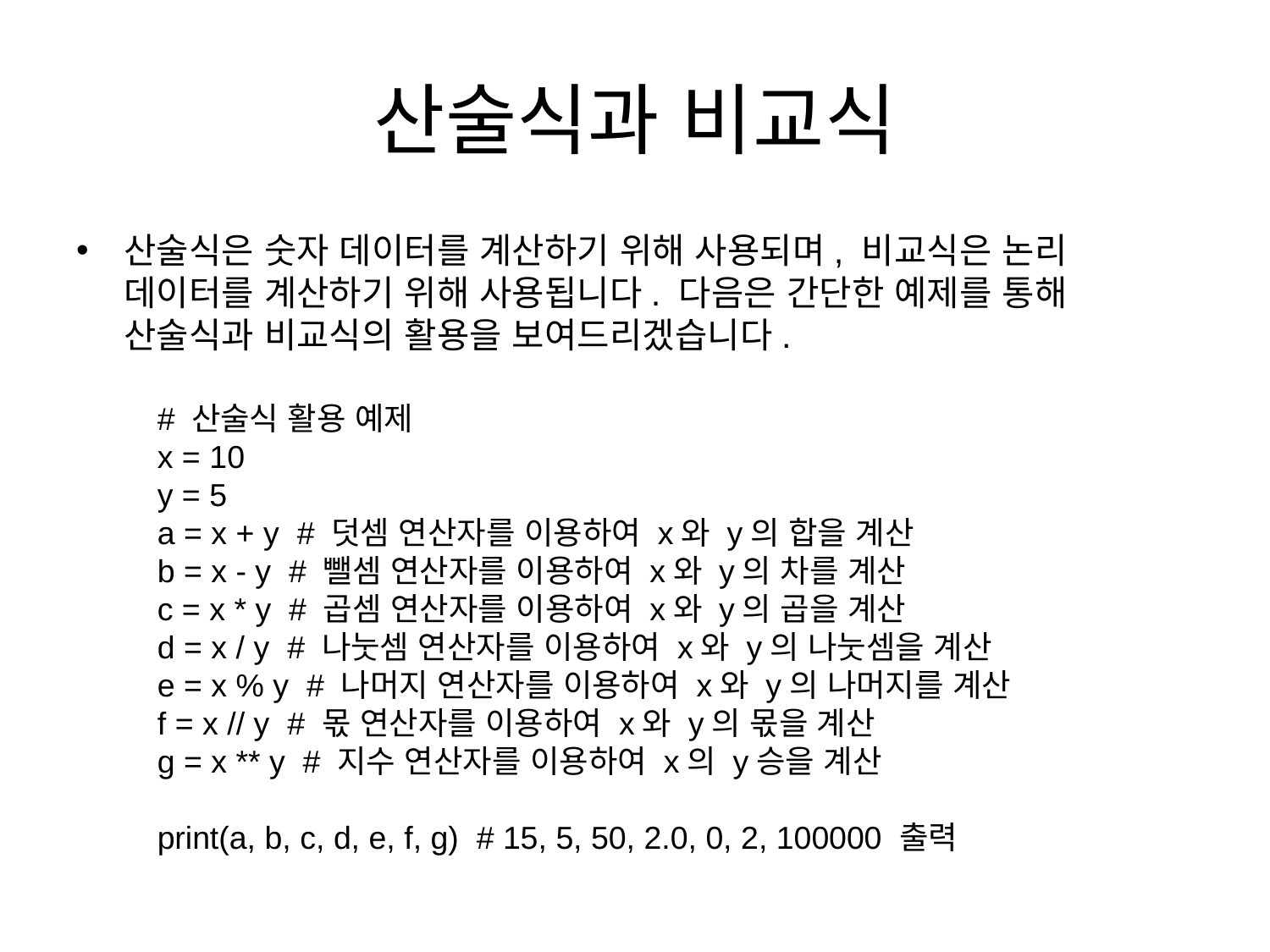

# 산술식과 비교식
산술식은 숫자 데이터를 계산하기 위해 사용되며, 비교식은 논리 데이터를 계산하기 위해 사용됩니다. 다음은 간단한 예제를 통해 산술식과 비교식의 활용을 보여드리겠습니다.
# 산술식 활용 예제
x = 10
y = 5
a = x + y  # 덧셈 연산자를 이용하여 x와 y의 합을 계산
b = x - y  # 뺄셈 연산자를 이용하여 x와 y의 차를 계산
c = x * y  # 곱셈 연산자를 이용하여 x와 y의 곱을 계산
d = x / y  # 나눗셈 연산자를 이용하여 x와 y의 나눗셈을 계산
e = x % y  # 나머지 연산자를 이용하여 x와 y의 나머지를 계산
f = x // y  # 몫 연산자를 이용하여 x와 y의 몫을 계산
g = x ** y  # 지수 연산자를 이용하여 x의 y승을 계산

print(a, b, c, d, e, f, g)  # 15, 5, 50, 2.0, 0, 2, 100000 출력